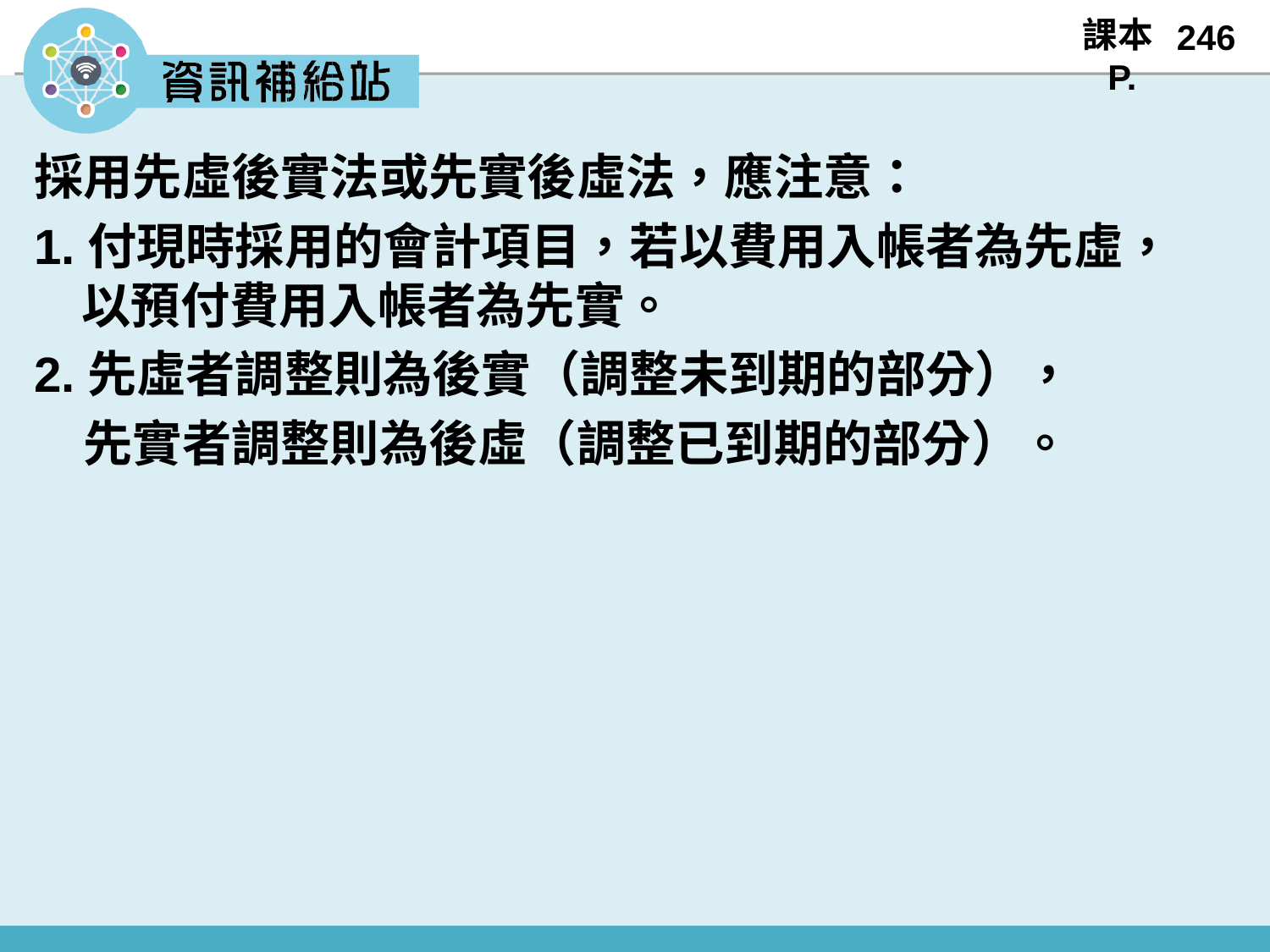

246
採用先虛後實法或先實後虛法，應注意：
1.付現時採用的會計項目，若以費用入帳者為先虛，
以預付費用入帳者為先實。
2.先虛者調整則為後實（調整未到期的部分），
　先實者調整則為後虛（調整已到期的部分）。